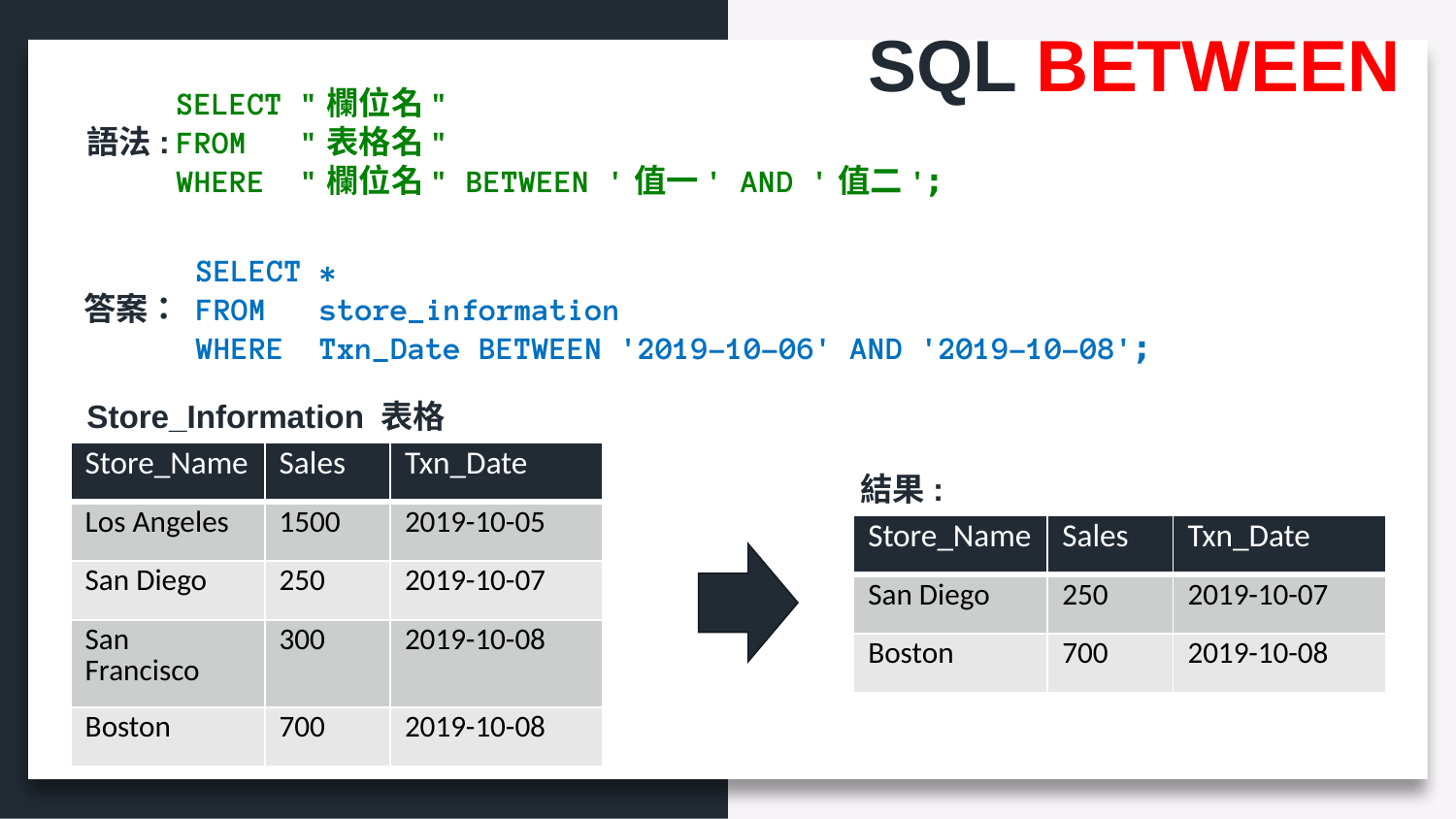

SQL BETWEEN
SELECT "欄位名"
FROM   "表格名"
WHERE  "欄位名" BETWEEN '值一' AND '值二';
語法:
SELECT *
FROM   store_information
WHERE  Txn_Date BETWEEN '2019-10-06' AND '2019-10-08';
答案：
Store_Information 表格
| Store\_Name | Sales | Txn\_Date |
| --- | --- | --- |
| Los Angeles | 1500 | 2019-10-05 |
| San Diego | 250 | 2019-10-07 |
| San Francisco | 300 | 2019-10-08 |
| Boston | 700 | 2019-10-08 |
結果:
| Store\_Name | Sales | Txn\_Date |
| --- | --- | --- |
| San Diego | 250 | 2019-10-07 |
| Boston | 700 | 2019-10-08 |